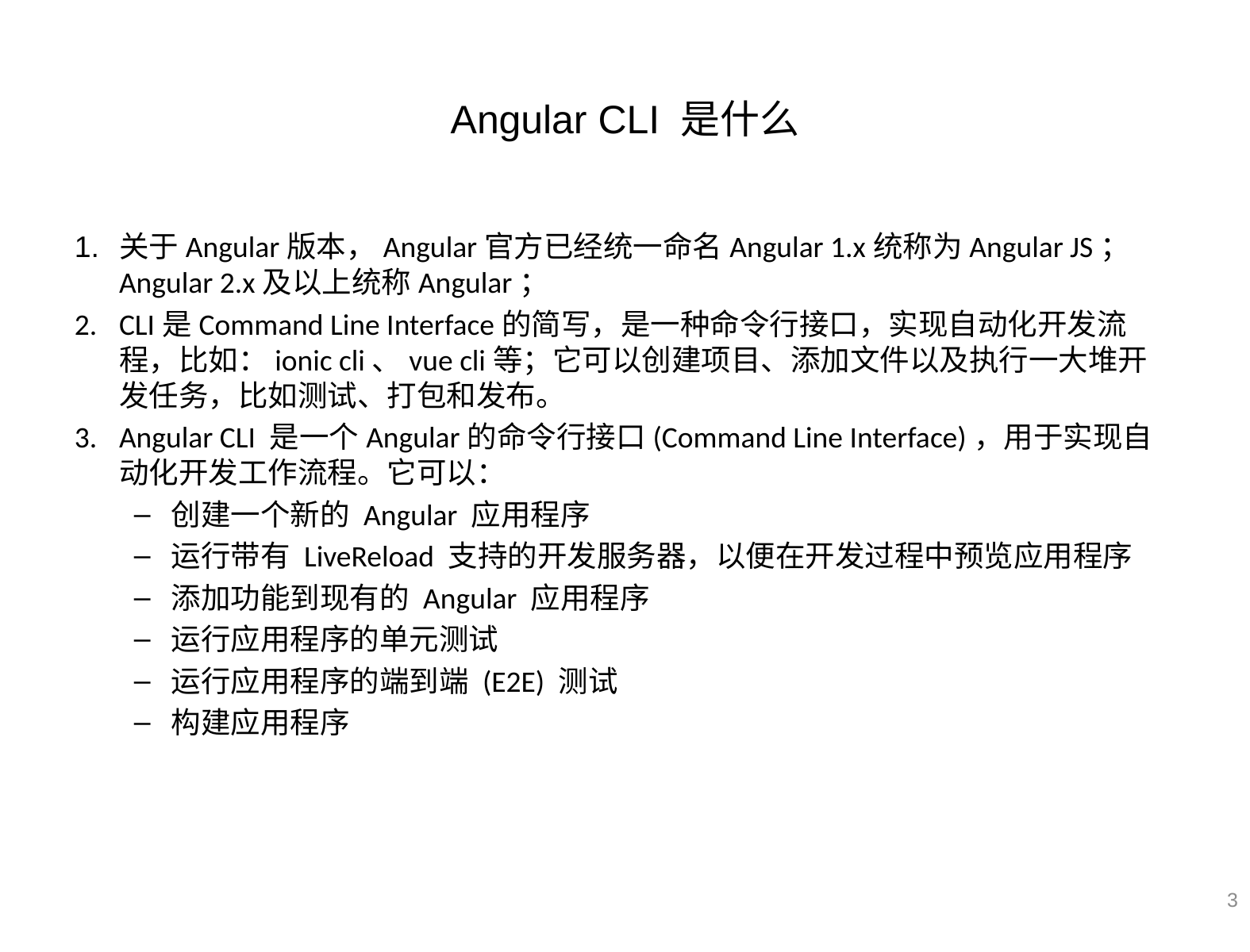

# Angular CLI 是什么
关于Angular版本，Angular官方已经统一命名Angular 1.x统称为Angular JS；Angular 2.x及以上统称Angular；
CLI是Command Line Interface的简写，是一种命令行接口，实现自动化开发流程，比如：ionic cli、vue cli等；它可以创建项目、添加文件以及执行一大堆开发任务，比如测试、打包和发布。
Angular CLI 是一个Angular的命令行接口(Command Line Interface)，用于实现自动化开发工作流程。它可以：
创建一个新的 Angular 应用程序
运行带有 LiveReload 支持的开发服务器，以便在开发过程中预览应用程序
添加功能到现有的 Angular 应用程序
运行应用程序的单元测试
运行应用程序的端到端 (E2E) 测试
构建应用程序
3